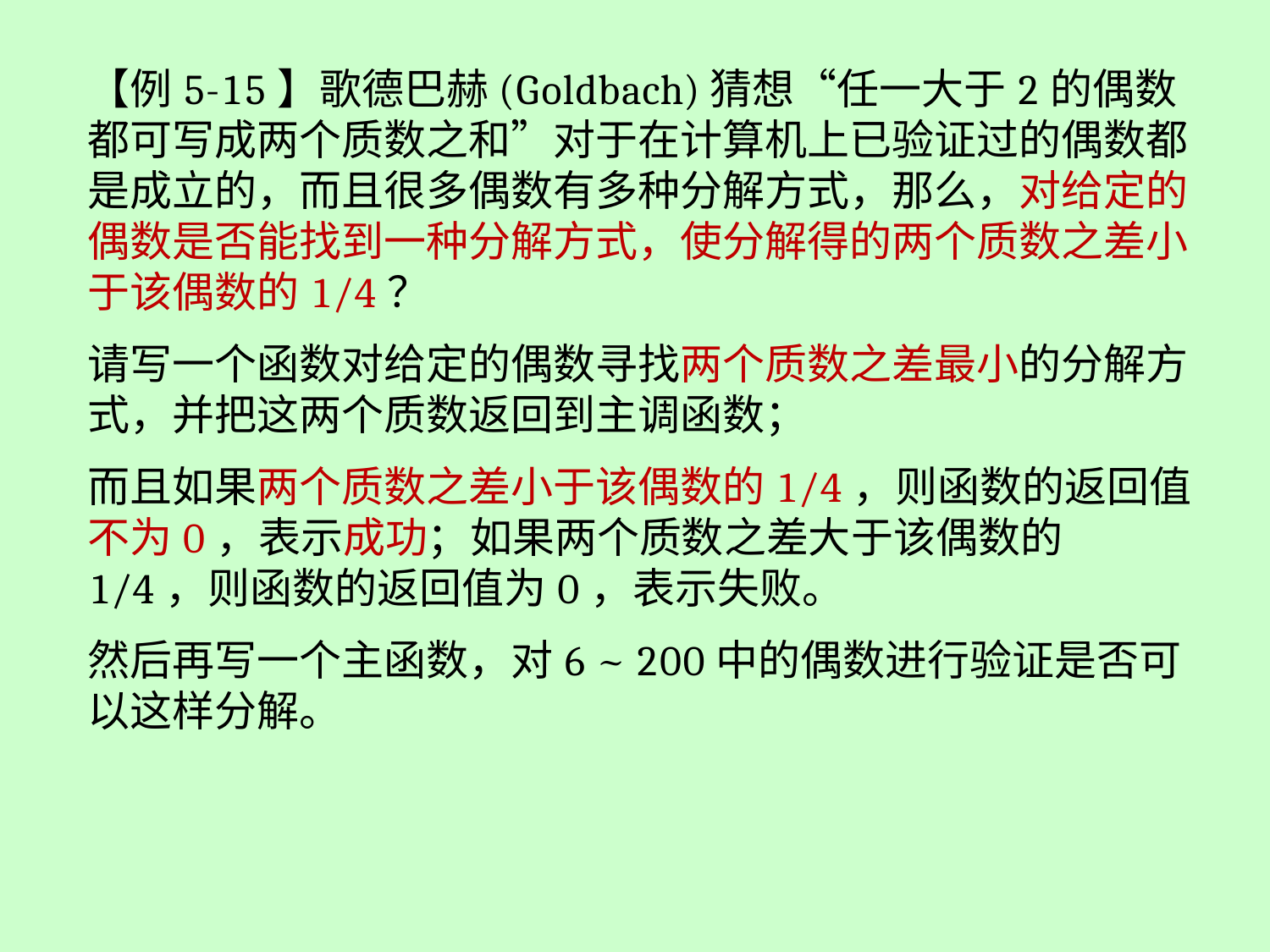

【例5-15】歌德巴赫(Goldbach)猜想“任一大于2的偶数都可写成两个质数之和”对于在计算机上已验证过的偶数都是成立的，而且很多偶数有多种分解方式，那么，对给定的偶数是否能找到一种分解方式，使分解得的两个质数之差小于该偶数的1/4？
请写一个函数对给定的偶数寻找两个质数之差最小的分解方式，并把这两个质数返回到主调函数；
而且如果两个质数之差小于该偶数的1/4，则函数的返回值不为0，表示成功；如果两个质数之差大于该偶数的1/4，则函数的返回值为0，表示失败。
然后再写一个主函数，对6 ~ 200中的偶数进行验证是否可以这样分解。
75